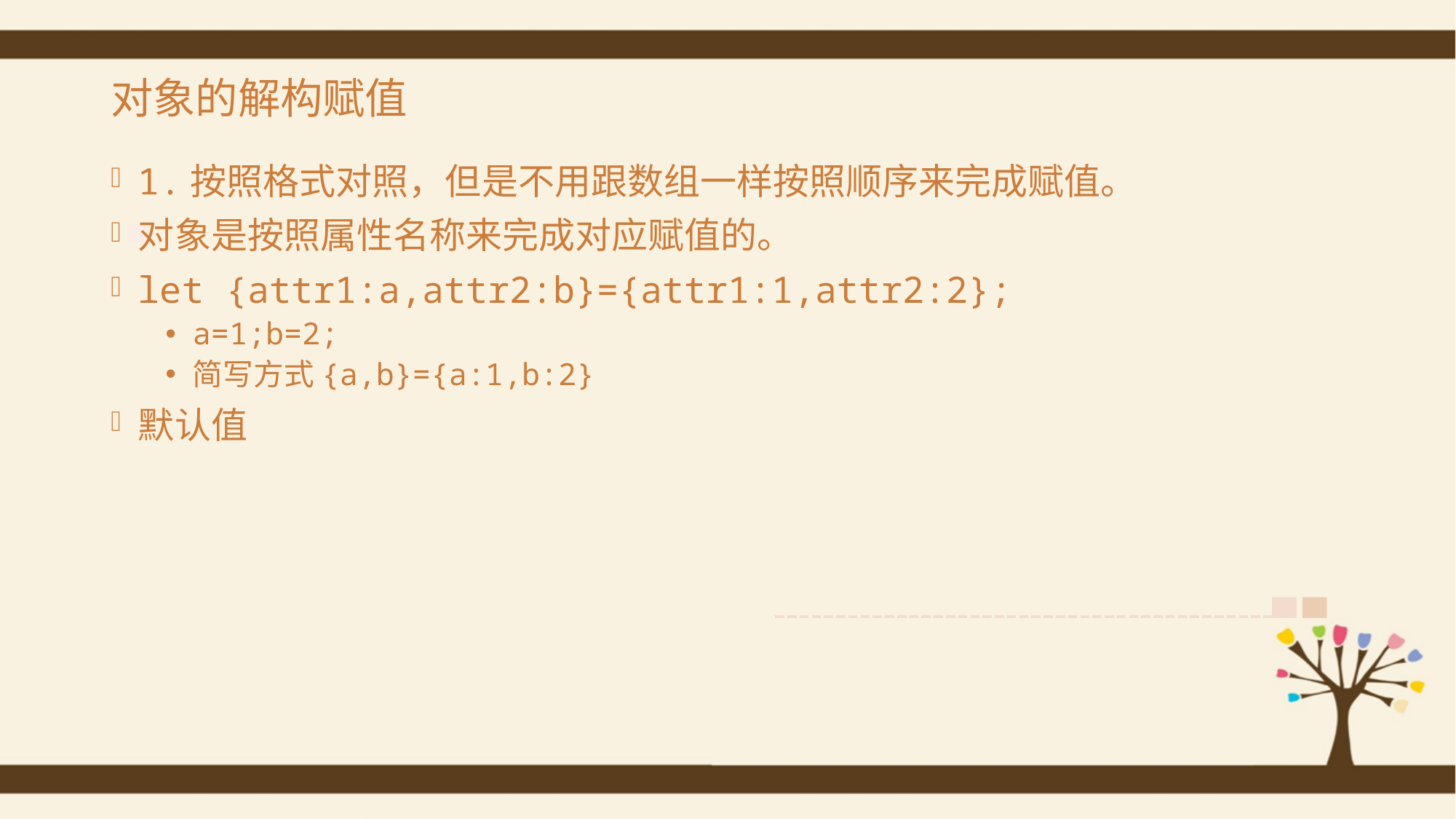

# 对象的解构赋值
1.按照格式对照，但是不用跟数组一样按照顺序来完成赋值。
对象是按照属性名称来完成对应赋值的。
let {attr1:a,attr2:b}={attr1:1,attr2:2};
a=1;b=2;
简写方式{a,b}={a:1,b:2}
默认值